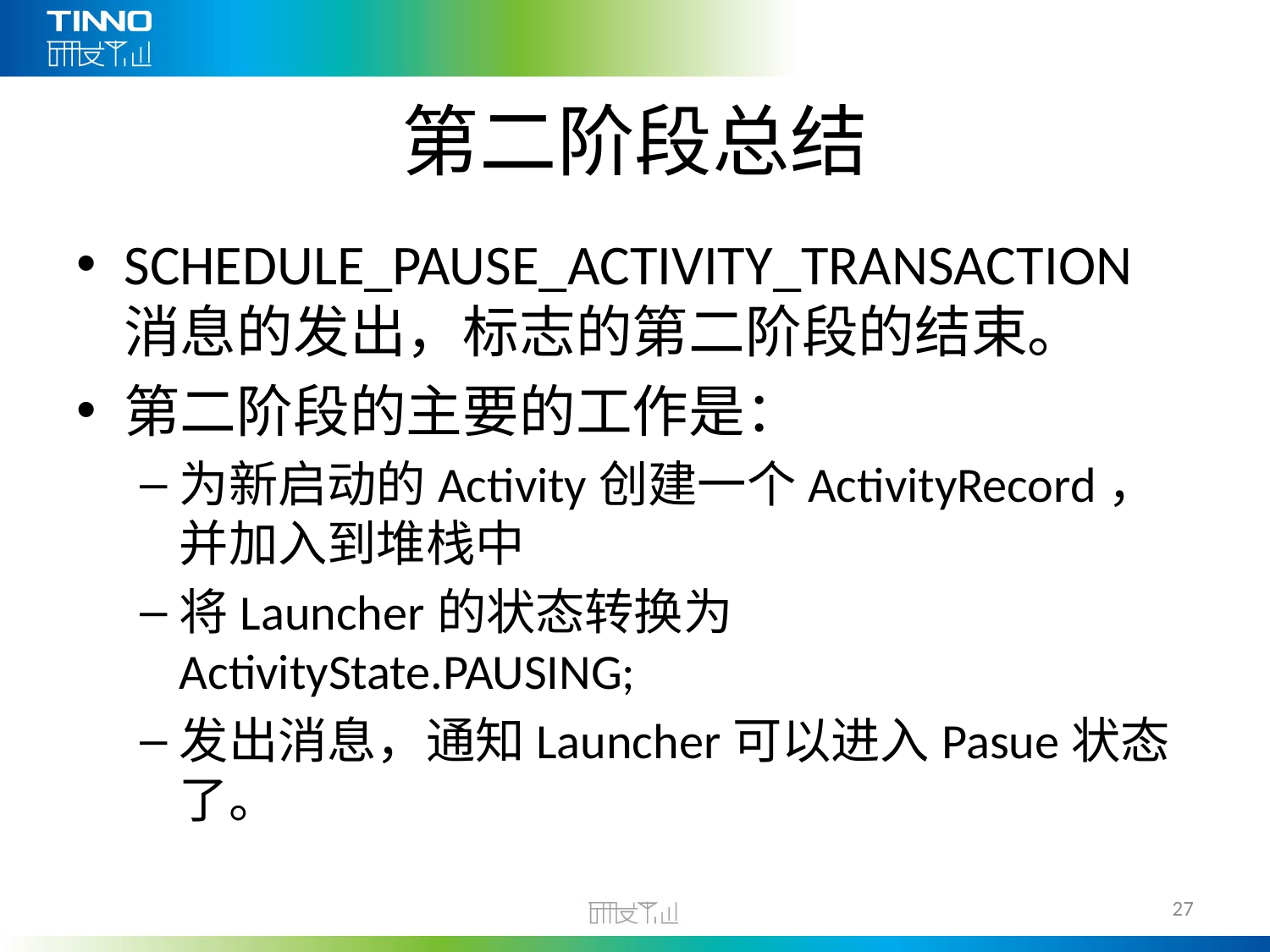

# 第二阶段总结
SCHEDULE_PAUSE_ACTIVITY_TRANSACTION消息的发出，标志的第二阶段的结束。
第二阶段的主要的工作是：
为新启动的Activity创建一个ActivityRecord，并加入到堆栈中
将Launcher的状态转换为ActivityState.PAUSING;
发出消息，通知Launcher可以进入Pasue状态了。

27